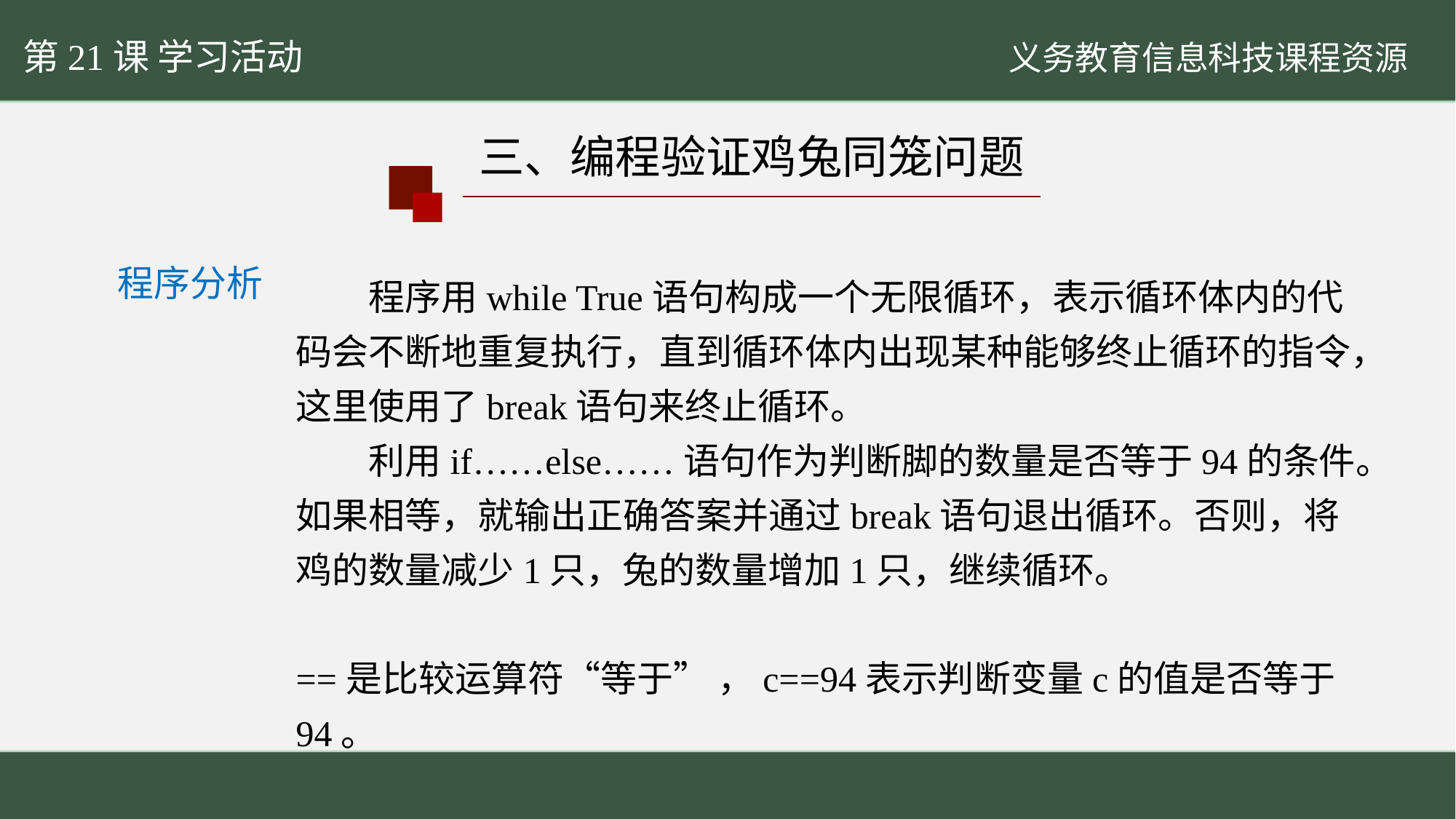

第21课 学习活动
三、编程验证鸡兔同笼问题

程序分析
程序用while True语句构成一个无限循环，表示循环体内的代码会不断地重复执行，直到循环体内出现某种能够终止循环的指令，这里使用了break语句来终止循环。
利用if……else……语句作为判断脚的数量是否等于94的条件。如果相等，就输出正确答案并通过break语句退出循环。否则，将鸡的数量减少1只，兔的数量增加1只，继续循环。
==是比较运算符“等于” ，c==94表示判断变量c的值是否等于94。